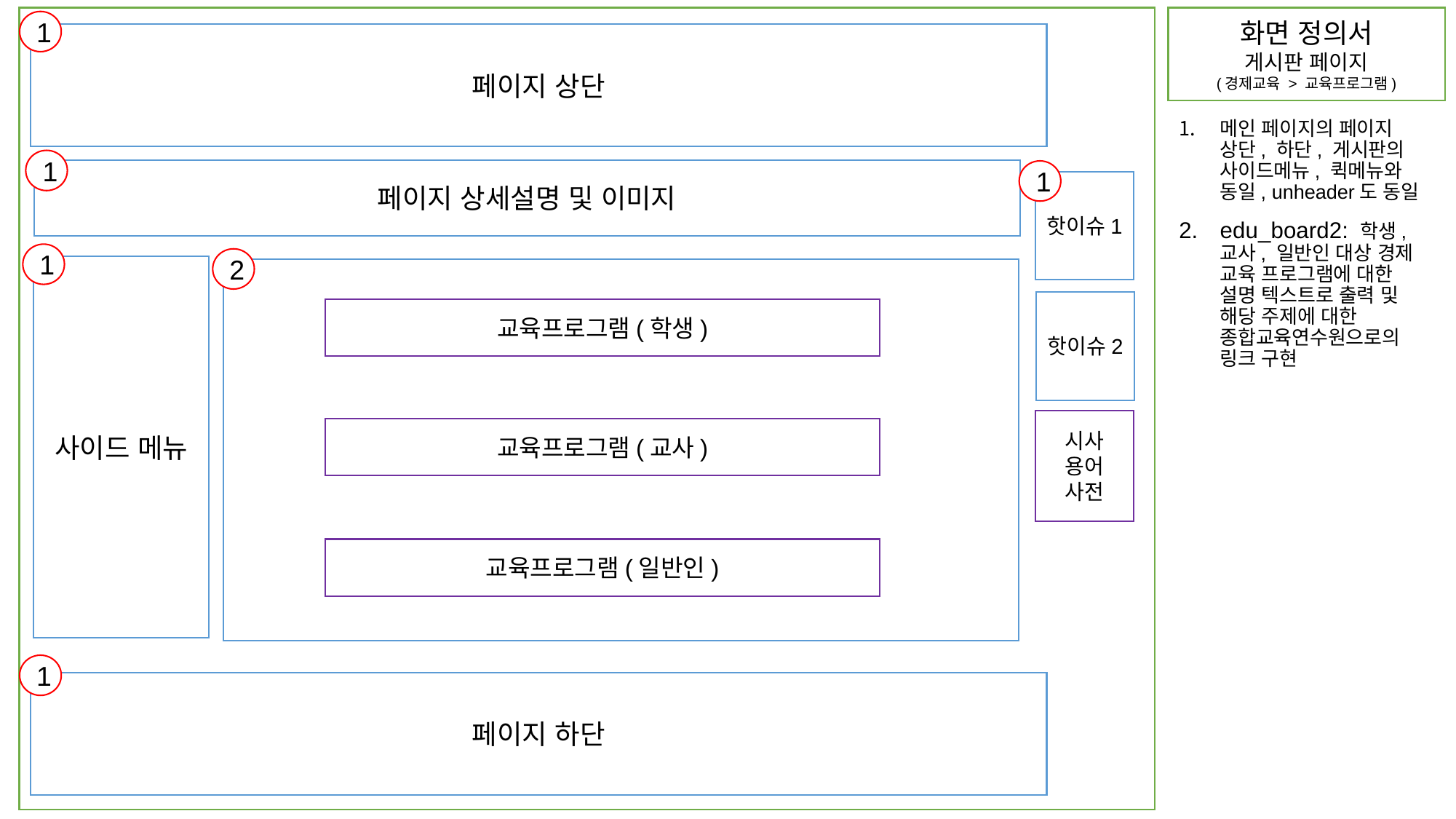

화면 정의서
게시판 페이지
(경제교육 > 교육프로그램)
1
페이지 상단
메인 페이지의 페이지 상단, 하단, 게시판의 사이드메뉴, 퀵메뉴와 동일, unheader도 동일
edu_board2: 학생, 교사, 일반인 대상 경제 교육 프로그램에 대한 설명 텍스트로 출력 및 해당 주제에 대한 종합교육연수원으로의 링크 구현
1
페이지 상세설명 및 이미지
1

핫이슈1

1
2
사이드 메뉴

핫이슈2

교육프로그램(학생)
시사 용어 사전
교육프로그램(교사)
교육프로그램(일반인)
1
페이지 하단